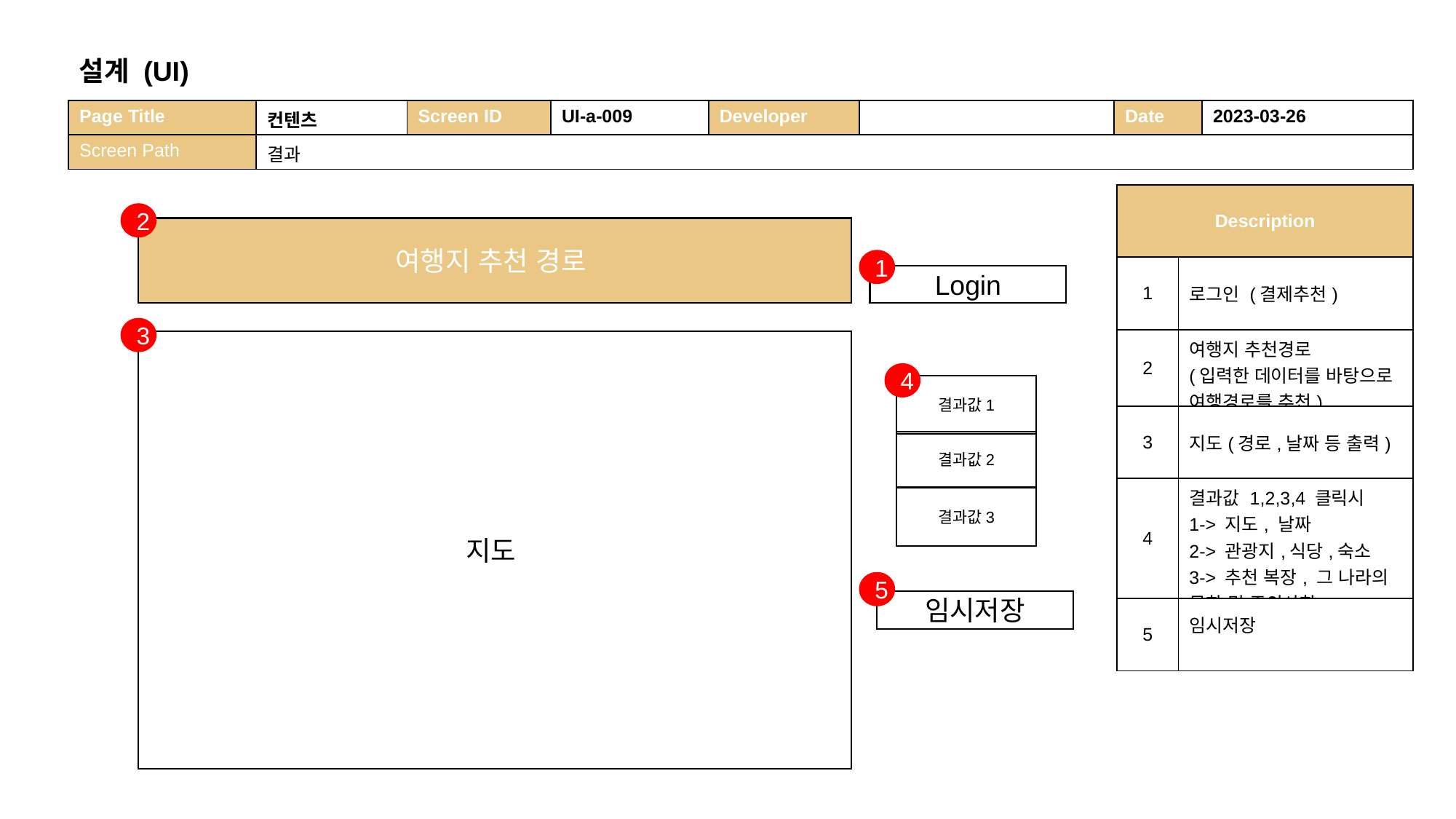

설계 (UI)
| Page Title | 컨텐츠 | Screen ID | UI-a-009 | Developer |  | Date | 2023-03-26 |
| --- | --- | --- | --- | --- | --- | --- | --- |
| Screen Path | 결과 |  |  |  |  |  |  |
| Description |  |
| --- | --- |
| 1 | 로그인 (결제추천) |
| 2 | 여행지 추천경로 (입력한 데이터를 바탕으로 여행경로를 추천) |
| 3 | 지도(경로,날짜 등 출력) |
| 4 | 결과값 1,2,3,4 클릭시 1-> 지도, 날짜 2-> 관광지,식당,숙소 3-> 추천 복장, 그 나라의 문화 및 주의사항 |
| 5 | 임시저장 |
2
여행지 추천 경로
1
Login
3
지도
4
결과값1
결과값2
결과값3
5
임시저장